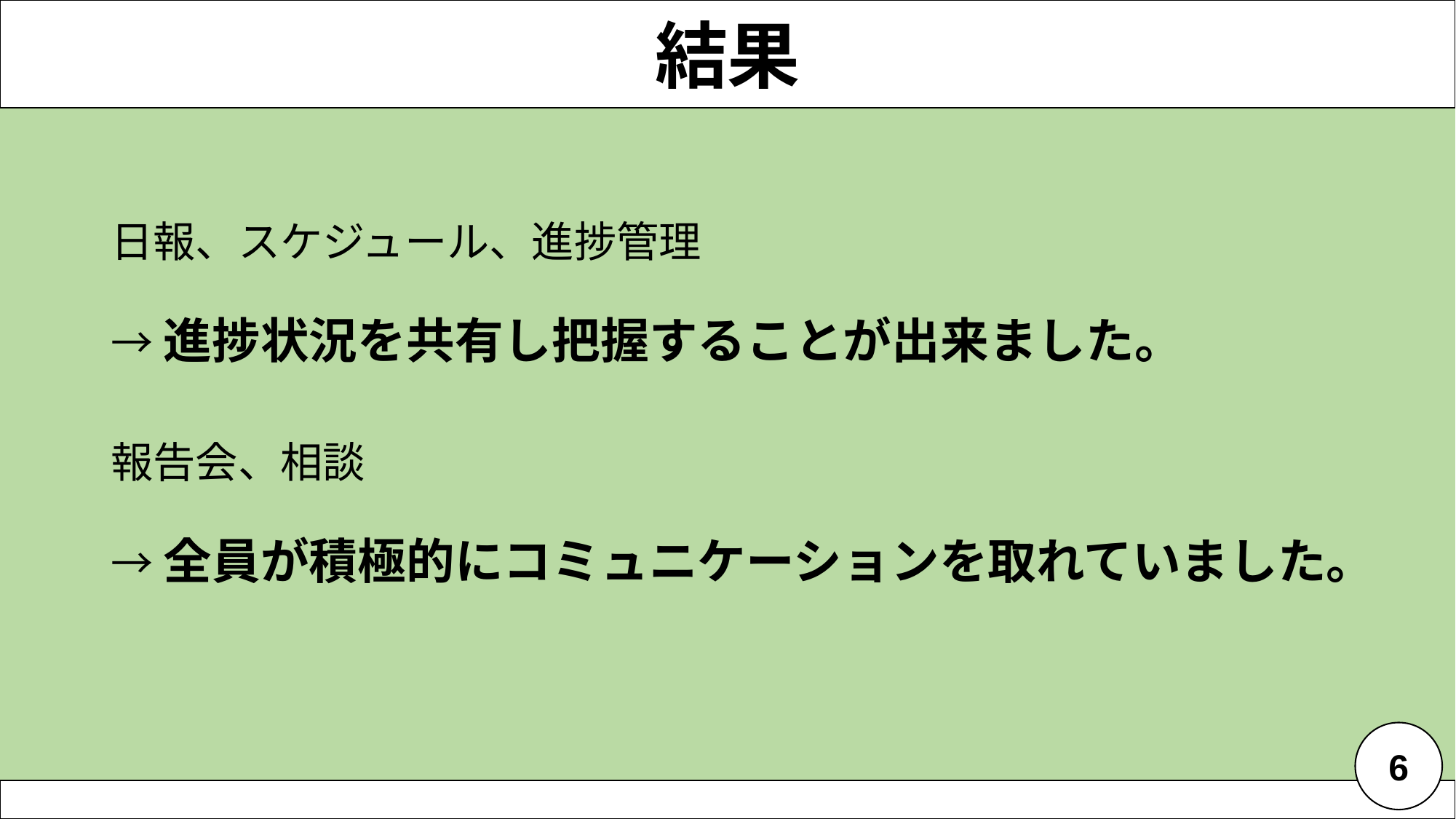

結果
日報、スケジュール、進捗管理
→進捗状況を共有し把握することが出来ました。

報告会、相談
→全員が積極的にコミュニケーションを取れていました。
6